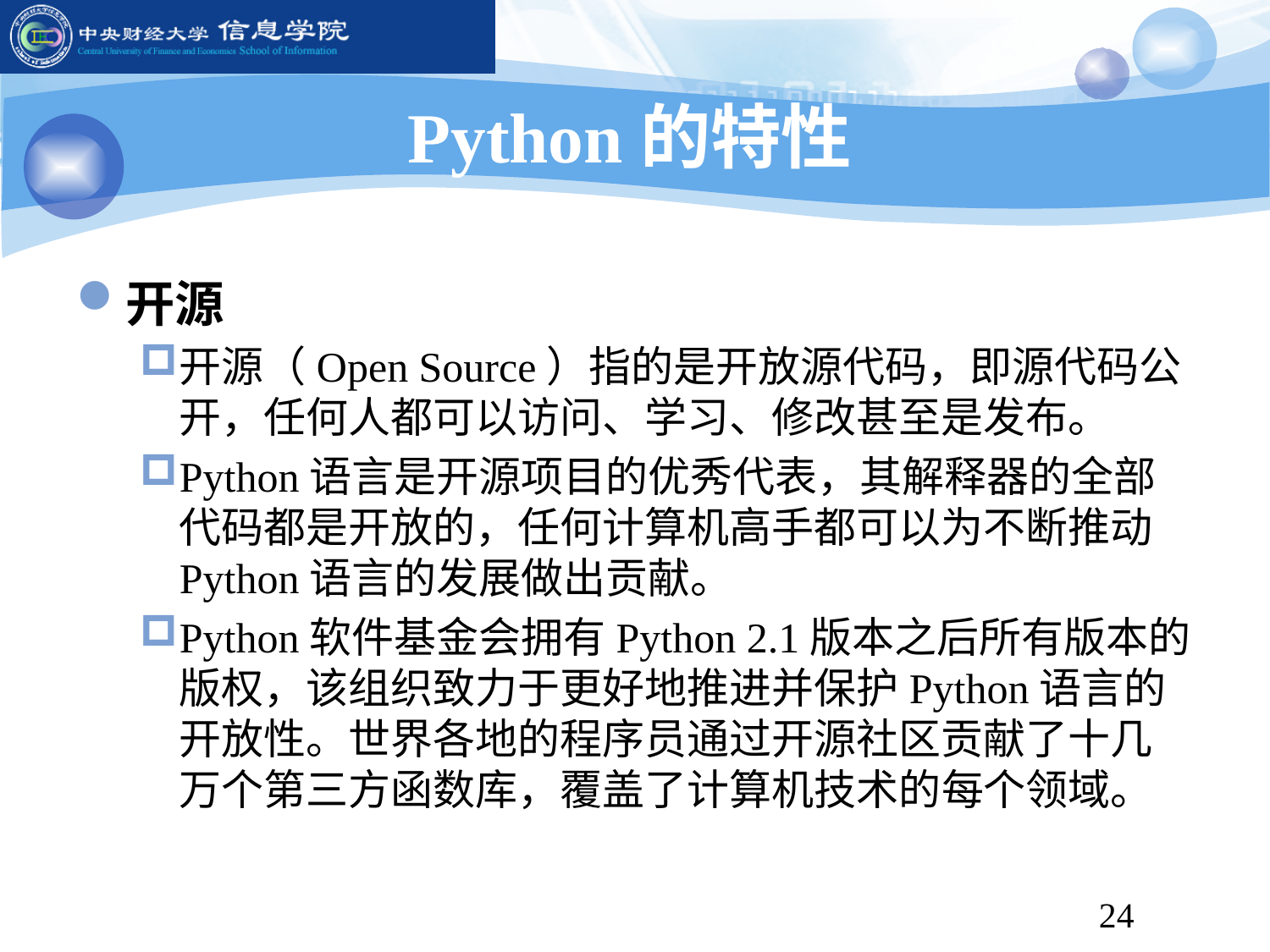

# Python的特性
开源
开源（Open Source）指的是开放源代码，即源代码公开，任何人都可以访问、学习、修改甚至是发布。
Python语言是开源项目的优秀代表，其解释器的全部代码都是开放的，任何计算机高手都可以为不断推动Python语言的发展做出贡献。
Python软件基金会拥有Python 2.1版本之后所有版本的版权，该组织致力于更好地推进并保护Python语言的开放性。世界各地的程序员通过开源社区贡献了十几万个第三方函数库，覆盖了计算机技术的每个领域。